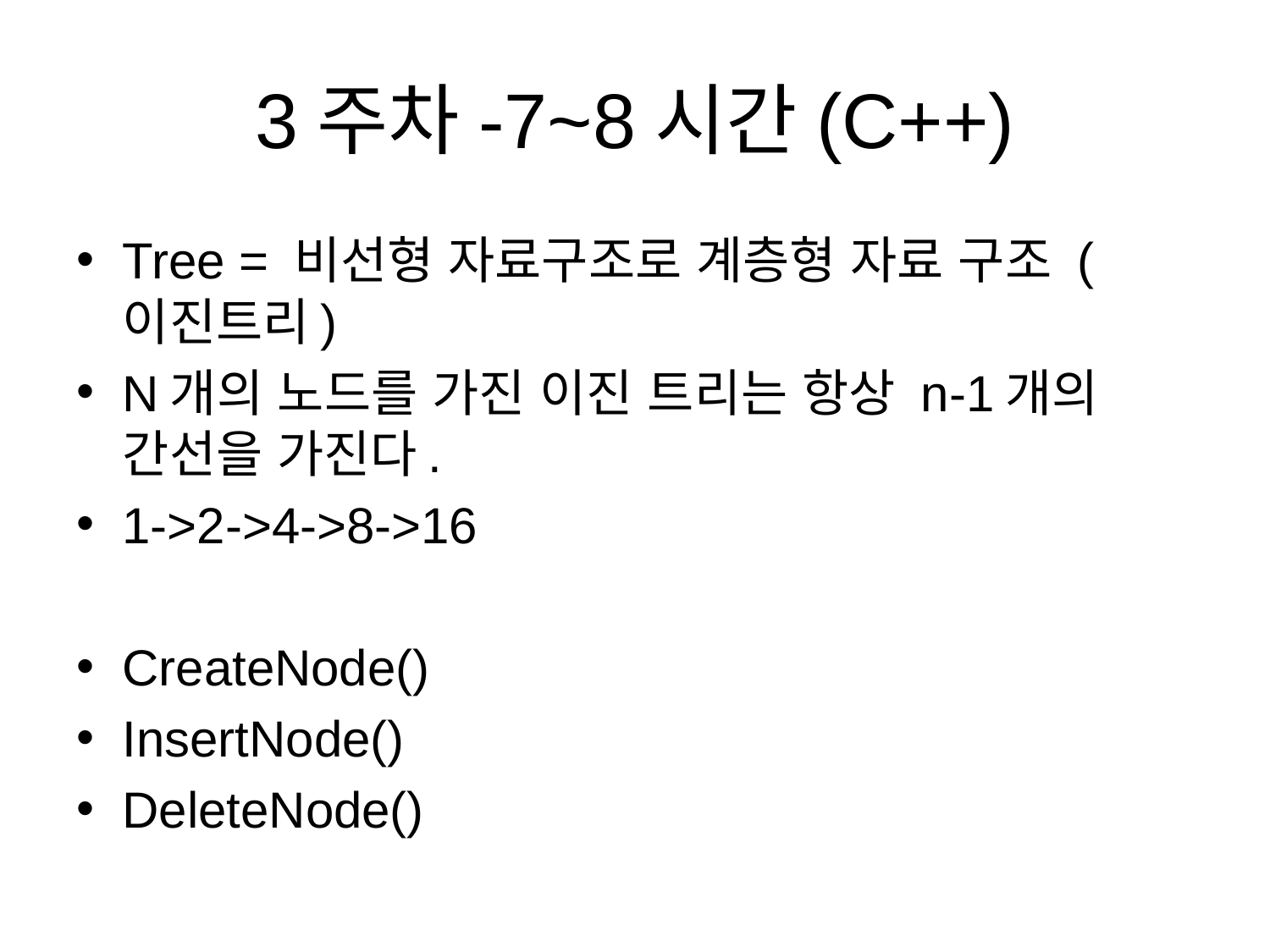

# 3주차-7~8시간(C++)
Tree = 비선형 자료구조로 계층형 자료 구조 (이진트리)
N개의 노드를 가진 이진 트리는 항상 n-1개의 간선을 가진다.
1->2->4->8->16

CreateNode()
InsertNode()
DeleteNode()